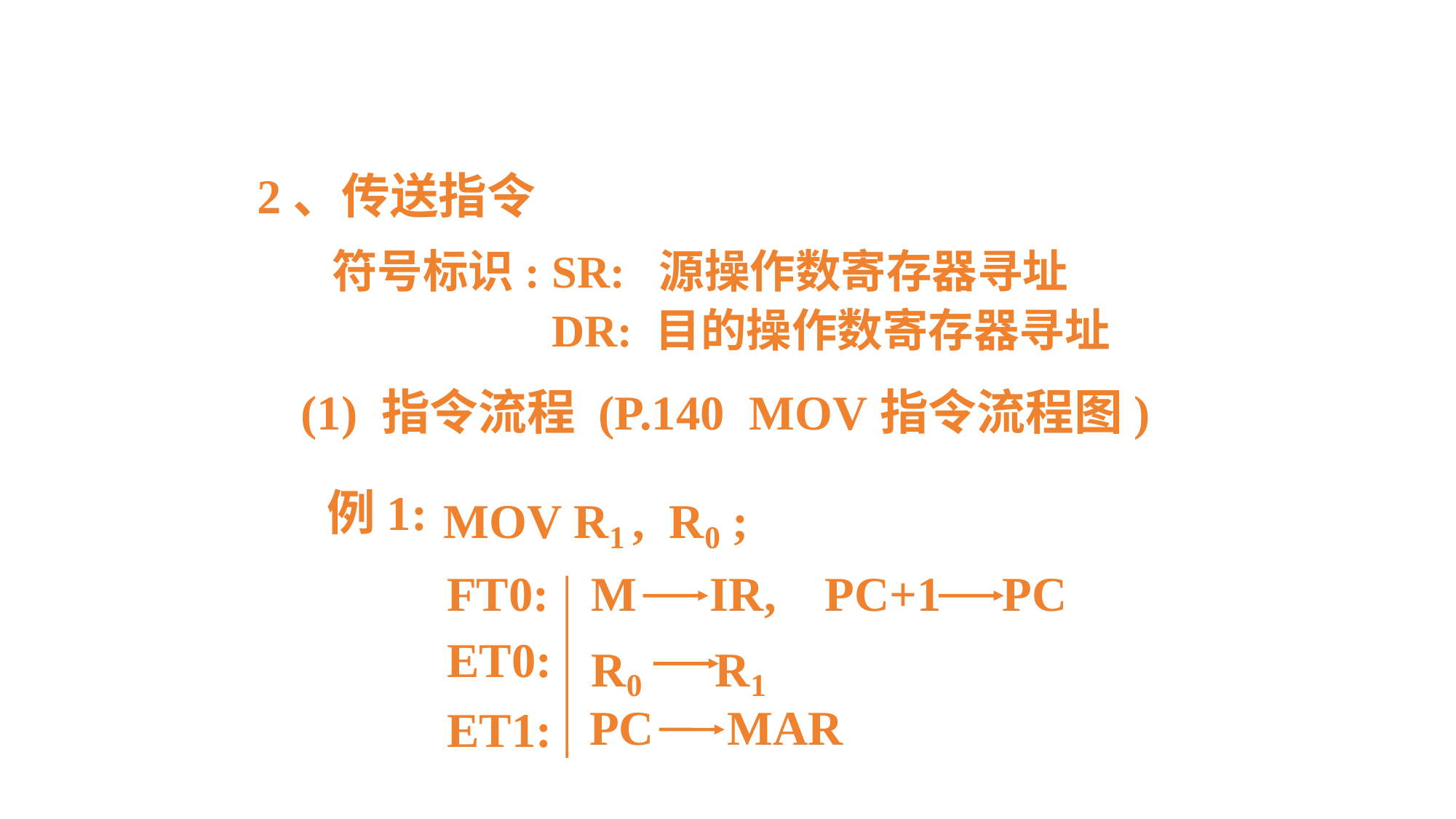

2、传送指令
SR:  源操作数寄存器寻址
DR: 目的操作数寄存器寻址
符号标识:
(1) 指令流程 (P.140  MOV指令流程图)
例1:
 MOV R1 ,  R0 ;
FT0:
M      IR,

PC+1     PC

ET0:
R0      R1

ET1:
PC      MAR